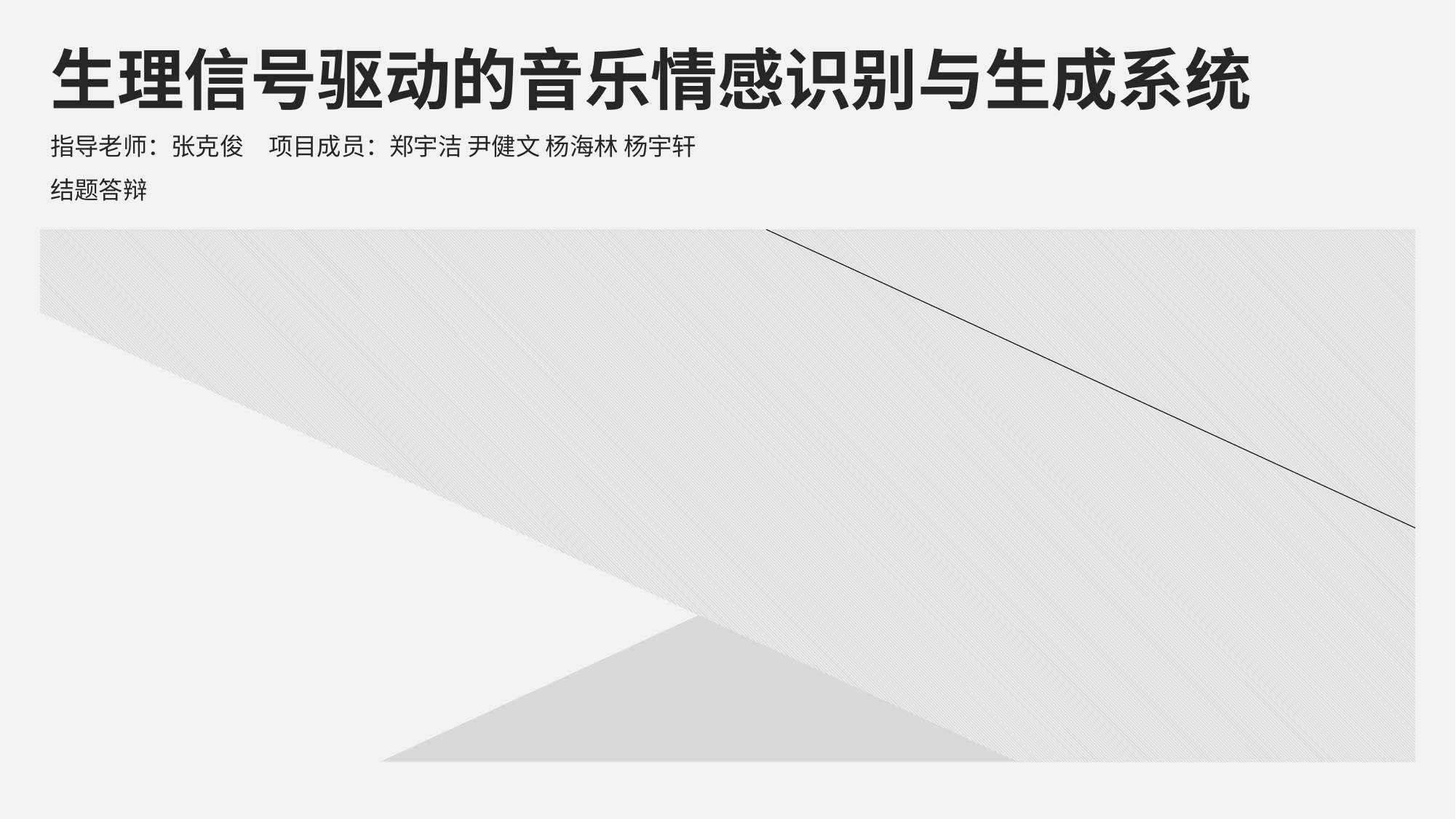

生理信号驱动的音乐情感识别与生成系统
指导老师：张克俊	项目成员：郑宇洁 尹健文 杨海林 杨宇轩
结题答辩